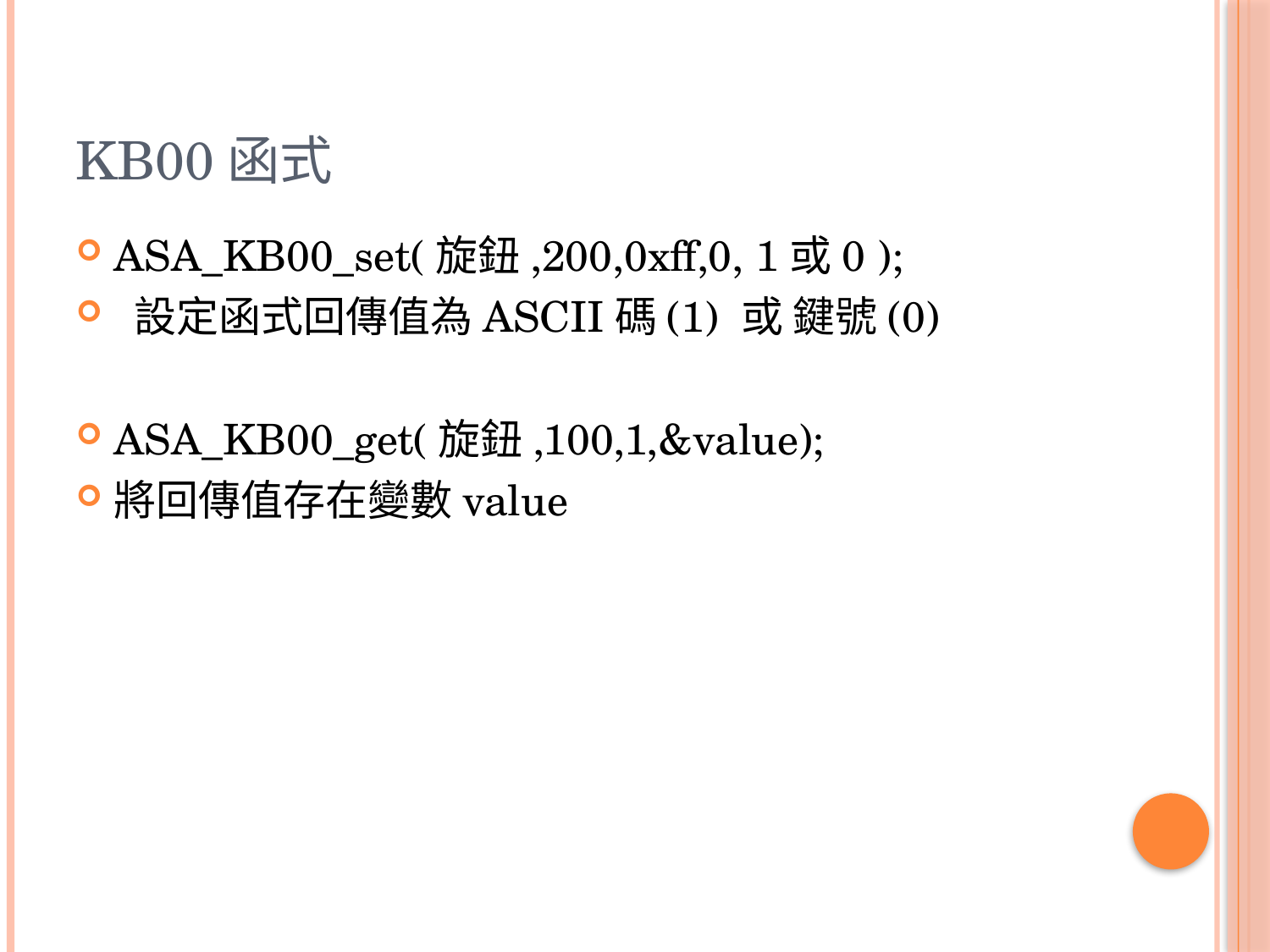

# KB00函式
ASA_KB00_set(旋鈕,200,0xff,0, 1或0 );
 設定函式回傳值為ASCII碼(1) 或 鍵號(0)

ASA_KB00_get(旋鈕,100,1,&value);
將回傳值存在變數value